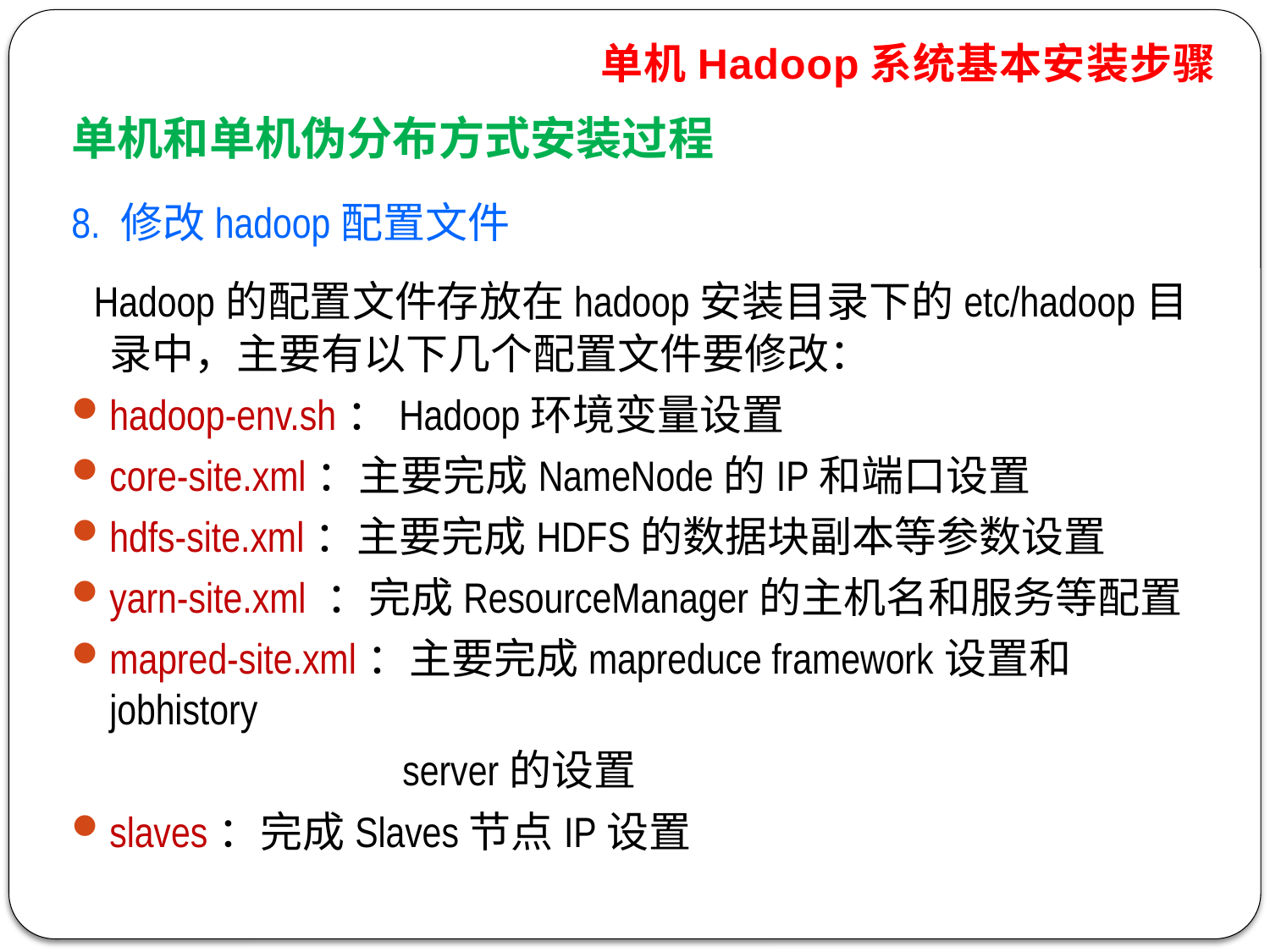

单机Hadoop系统基本安装步骤
单机和单机伪分布方式安装过程
8. 修改hadoop配置文件
  Hadoop的配置文件存放在hadoop安装目录下的etc/hadoop目录中，主要有以下几个配置文件要修改：
hadoop-env.sh：Hadoop环境变量设置
core-site.xml：主要完成NameNode的IP和端口设置
hdfs-site.xml：主要完成HDFS的数据块副本等参数设置
yarn-site.xml ：完成ResourceManager的主机名和服务等配置
mapred-site.xml：主要完成mapreduce framework设置和jobhistory
                                  server的设置
slaves：完成Slaves节点IP设置